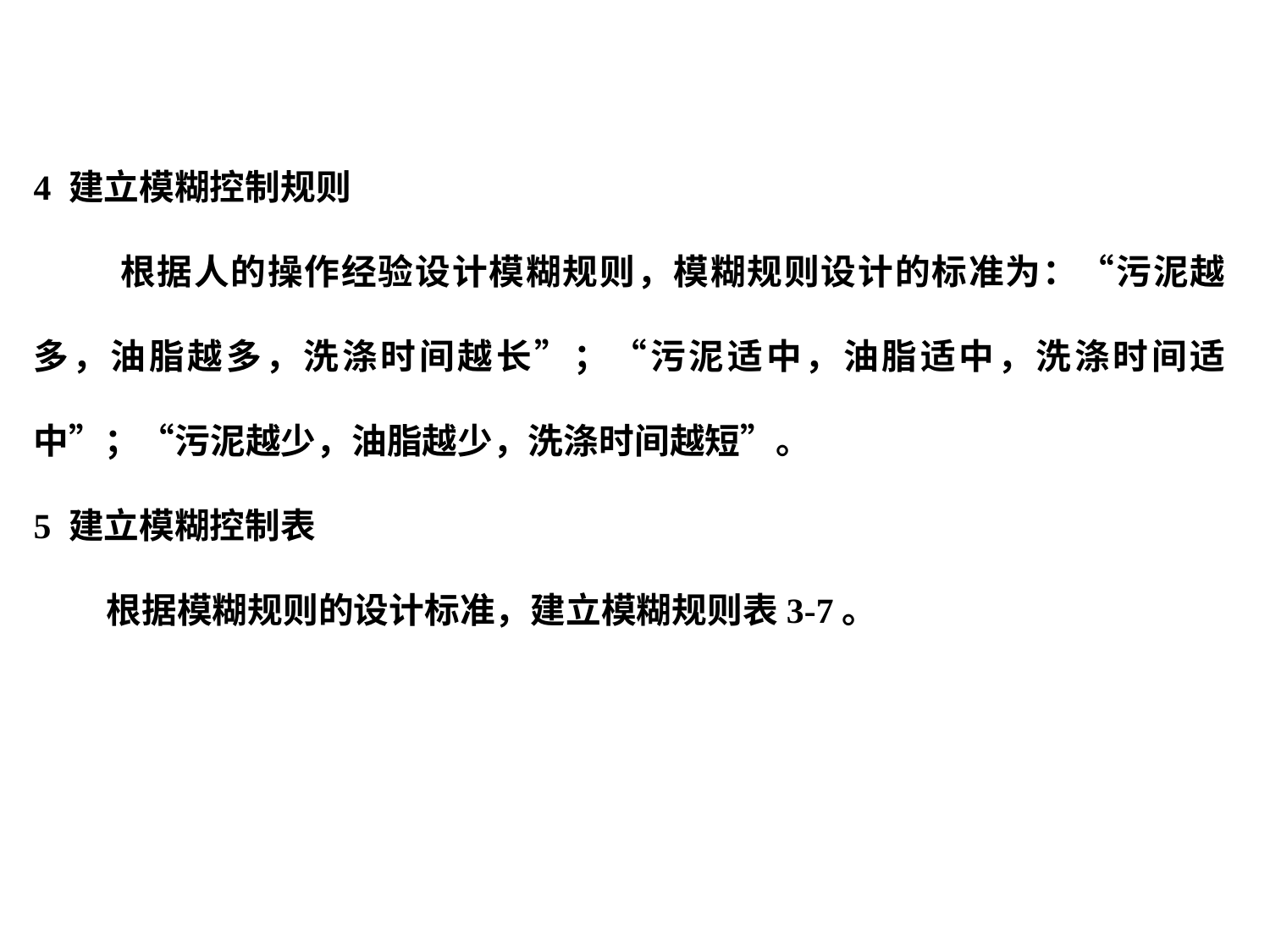

4 建立模糊控制规则
        根据人的操作经验设计模糊规则，模糊规则设计的标准为：“污泥越多，油脂越多，洗涤时间越长”；“污泥适中，油脂适中，洗涤时间适中”；“污泥越少，油脂越少，洗涤时间越短”。
5 建立模糊控制表
        根据模糊规则的设计标准，建立模糊规则表3-7。